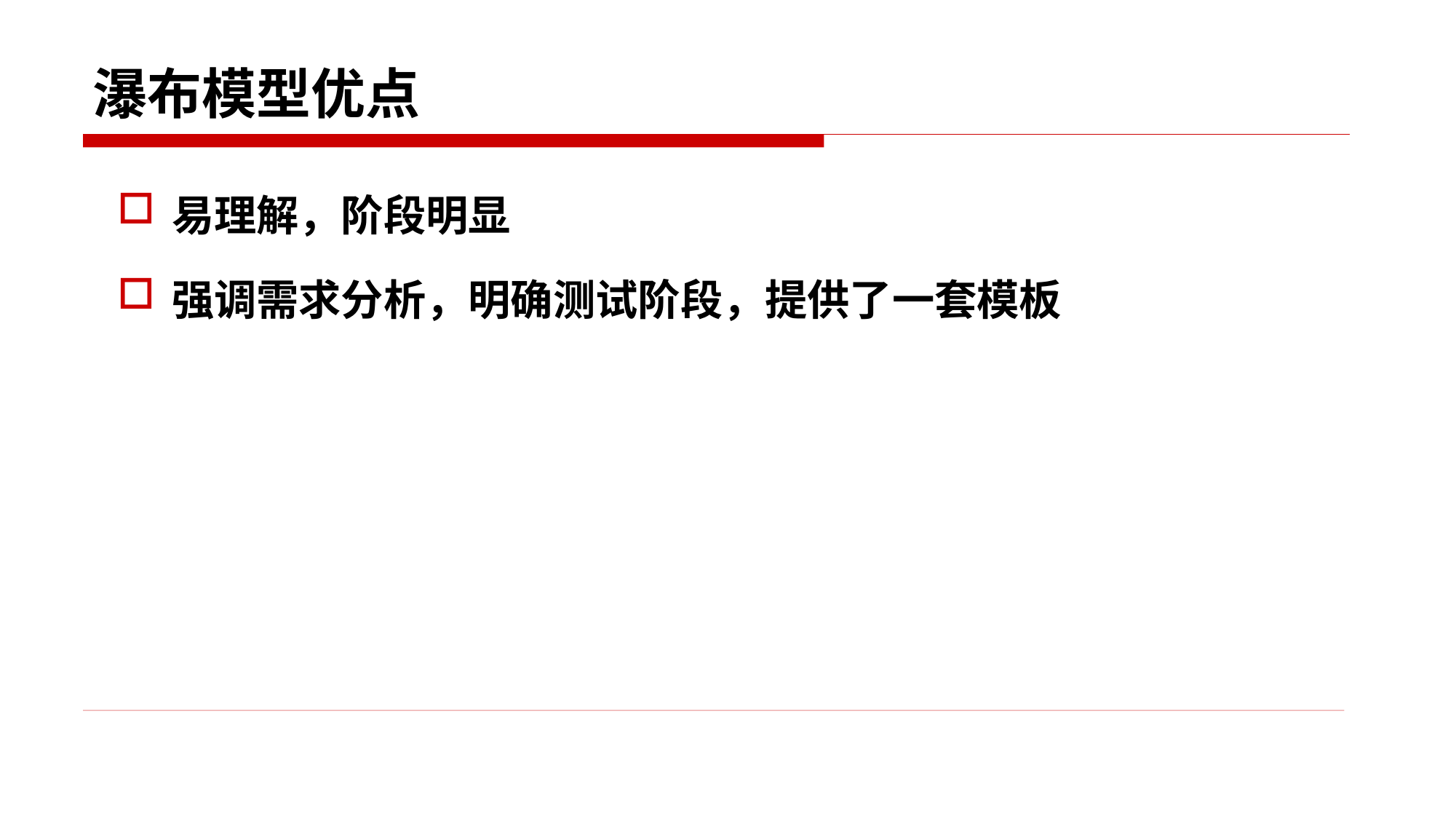

# 瀑布模型优点
易理解，阶段明显
强调需求分析，明确测试阶段，提供了一套模板